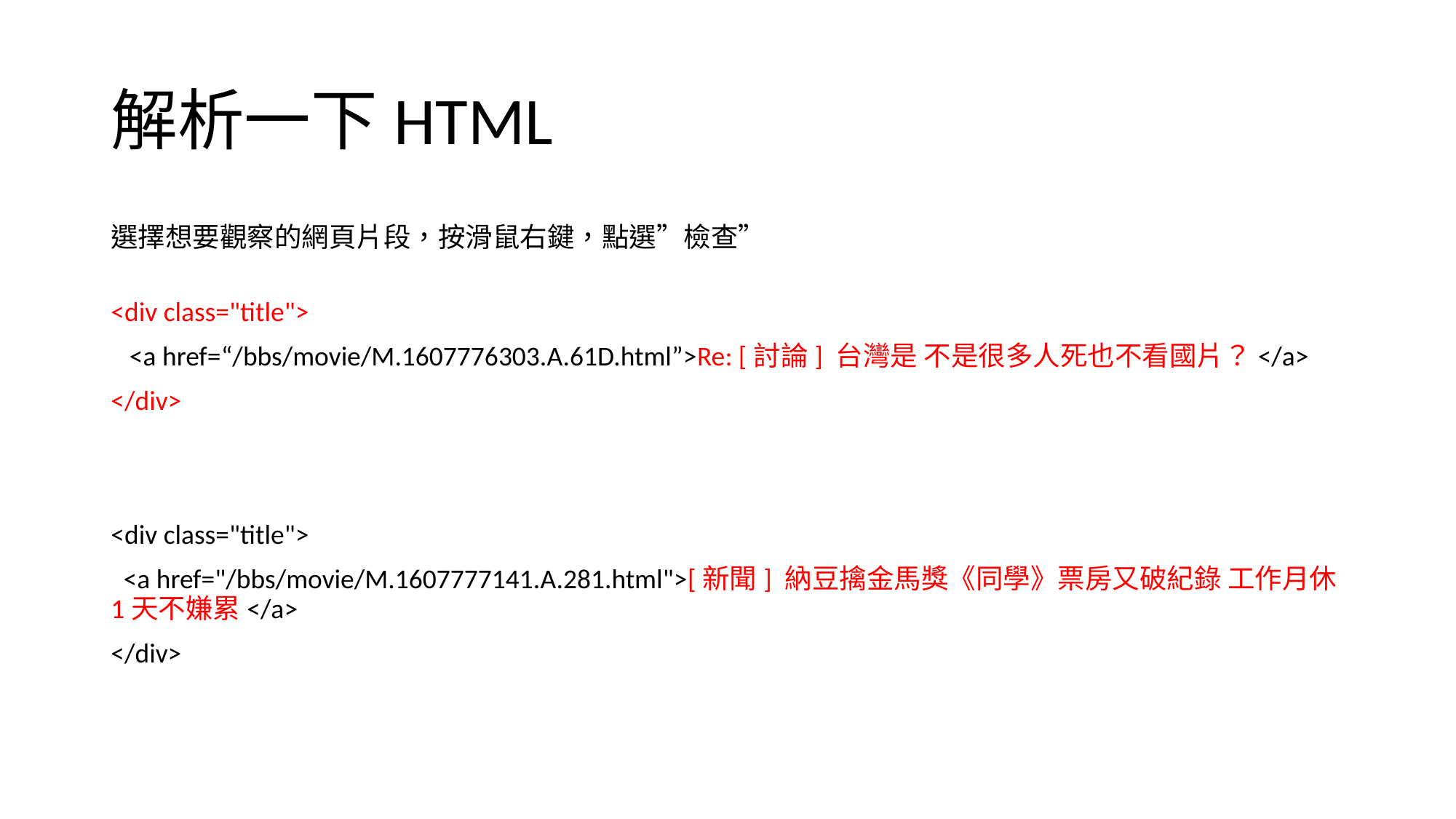

# 解析一下HTML
選擇想要觀察的網頁片段，按滑鼠右鍵，點選”檢查”
<div class="title">
   <a href=“/bbs/movie/M.1607776303.A.61D.html”>Re: [討論] 台灣是 不是很多人死也不看國片？</a>
</div>

<div class="title">
  <a href="/bbs/movie/M.1607777141.A.281.html">[新聞] 納豆擒金馬獎《同學》票房又破紀錄 工作月休1天不嫌累</a>
</div>